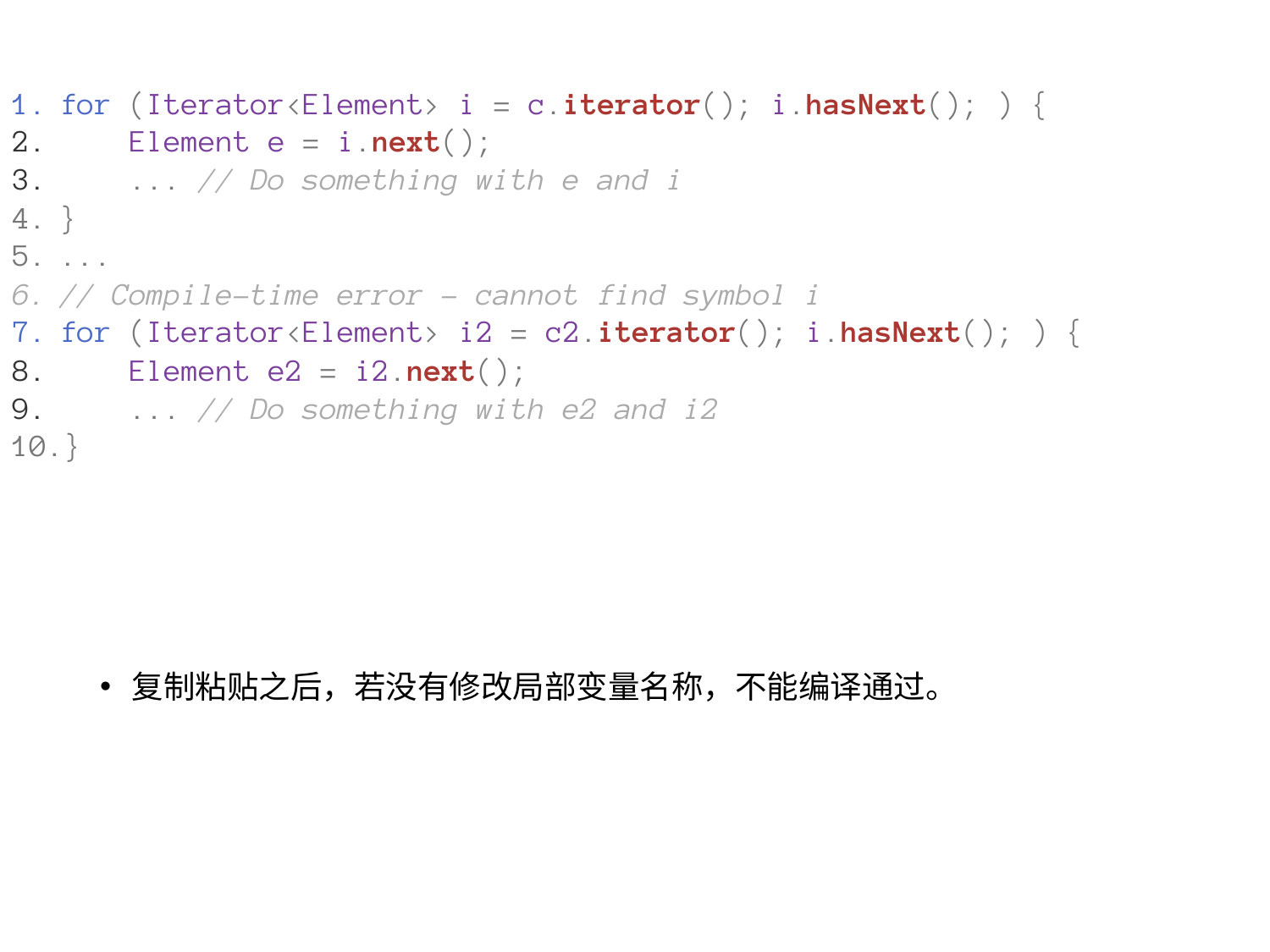

for (Iterator<Element> i = c.iterator(); i.hasNext(); ) {
    Element e = i.next();
    ... // Do something with e and i
}
...
// Compile-time error - cannot find symbol i
for (Iterator<Element> i2 = c2.iterator(); i.hasNext(); ) {
    Element e2 = i2.next();
    ... // Do something with e2 and i2
}
复制粘贴之后，若没有修改局部变量名称，不能编译通过。